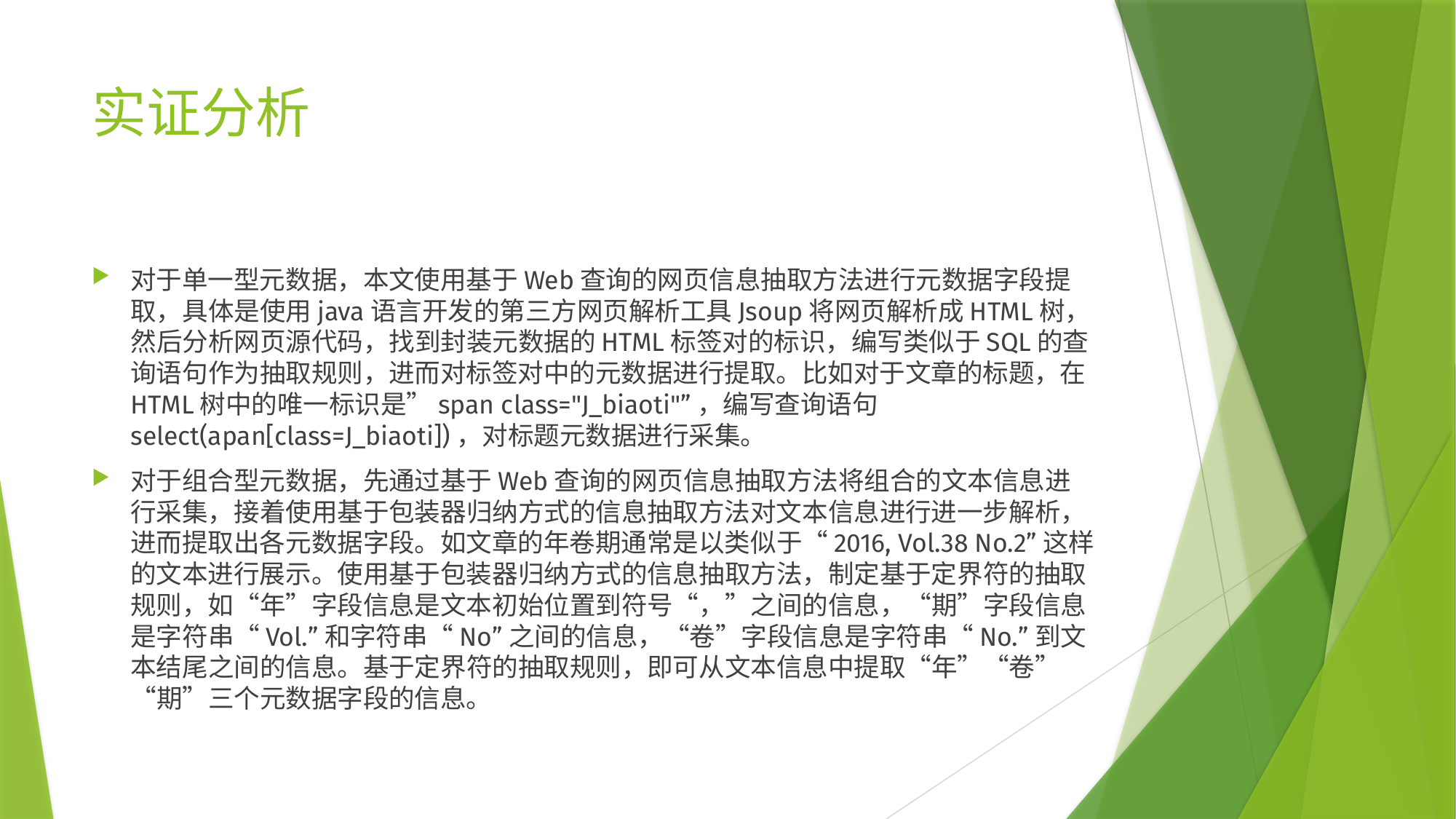

# 实证分析
对于单一型元数据，本文使用基于Web查询的网页信息抽取方法进行元数据字段提取，具体是使用java语言开发的第三方网页解析工具Jsoup将网页解析成HTML树，然后分析网页源代码，找到封装元数据的HTML标签对的标识，编写类似于SQL的查询语句作为抽取规则，进而对标签对中的元数据进行提取。比如对于文章的标题，在HTML树中的唯一标识是”span class="J_biaoti"”，编写查询语句select(apan[class=J_biaoti])，对标题元数据进行采集。
对于组合型元数据，先通过基于Web查询的网页信息抽取方法将组合的文本信息进行采集，接着使用基于包装器归纳方式的信息抽取方法对文本信息进行进一步解析，进而提取出各元数据字段。如文章的年卷期通常是以类似于“2016, Vol.38 No.2”这样的文本进行展示。使用基于包装器归纳方式的信息抽取方法，制定基于定界符的抽取规则，如“年”字段信息是文本初始位置到符号“，”之间的信息，“期”字段信息是字符串“Vol.”和字符串“No”之间的信息，“卷”字段信息是字符串“No.”到文本结尾之间的信息。基于定界符的抽取规则，即可从文本信息中提取“年”“卷”“期”三个元数据字段的信息。